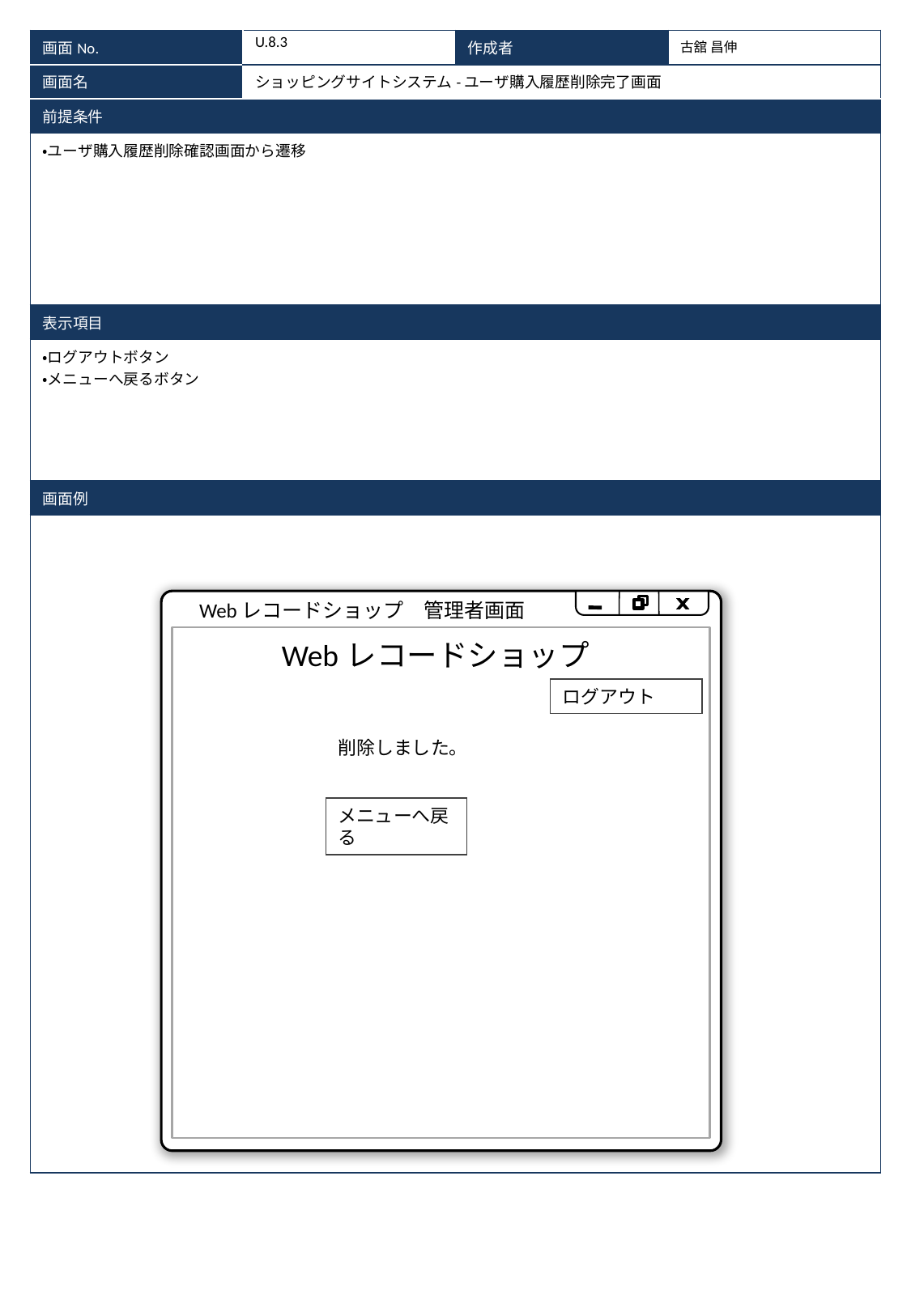

| 画面No. | U.8.3 | 作成者 | 古舘 昌伸 |
| --- | --- | --- | --- |
| 画面名 | ショッピングサイトシステム-ユーザ購入履歴削除完了画面 |  |  |
| 前提条件 |  |  |  |
| ・ユーザ購入履歴削除確認画面から遷移 |  |  |  |
| 表示項目 |  |  |  |
| ・ログアウトボタン ・メニューへ戻るボタン |  |  |  |
| 画面例 |  |  |  |
|  |  |  |  |

Webレコードショップ　管理者画面

Webレコードショップ
ログアウト
削除しました。
メニューへ戻る